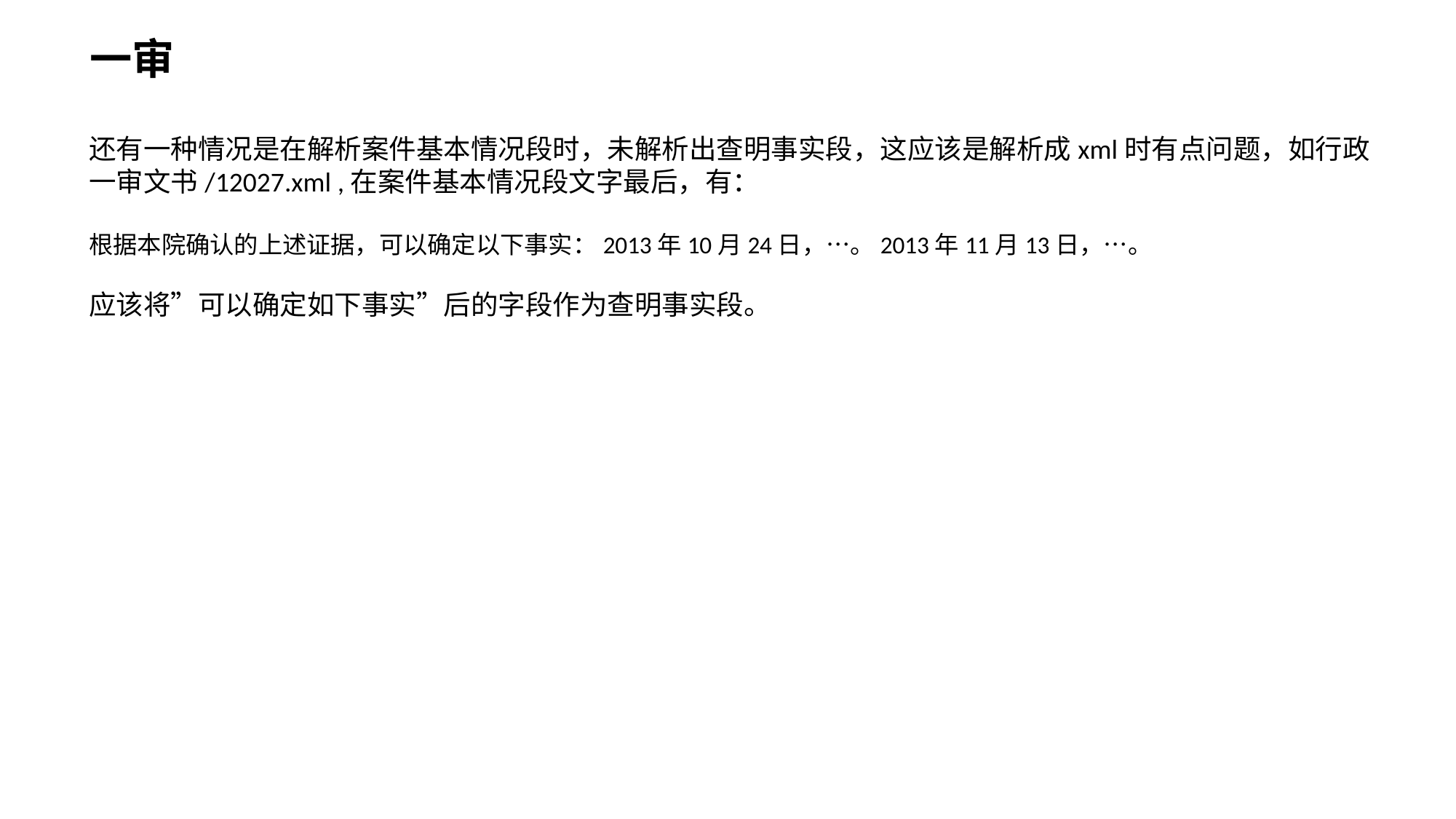

一审
还有一种情况是在解析案件基本情况段时，未解析出查明事实段，这应该是解析成xml时有点问题，如行政一审文书/12027.xml ,在案件基本情况段文字最后，有：

根据本院确认的上述证据，可以确定以下事实：2013年10月24日，…。2013年11月13日，…。

应该将”可以确定如下事实”后的字段作为查明事实段。